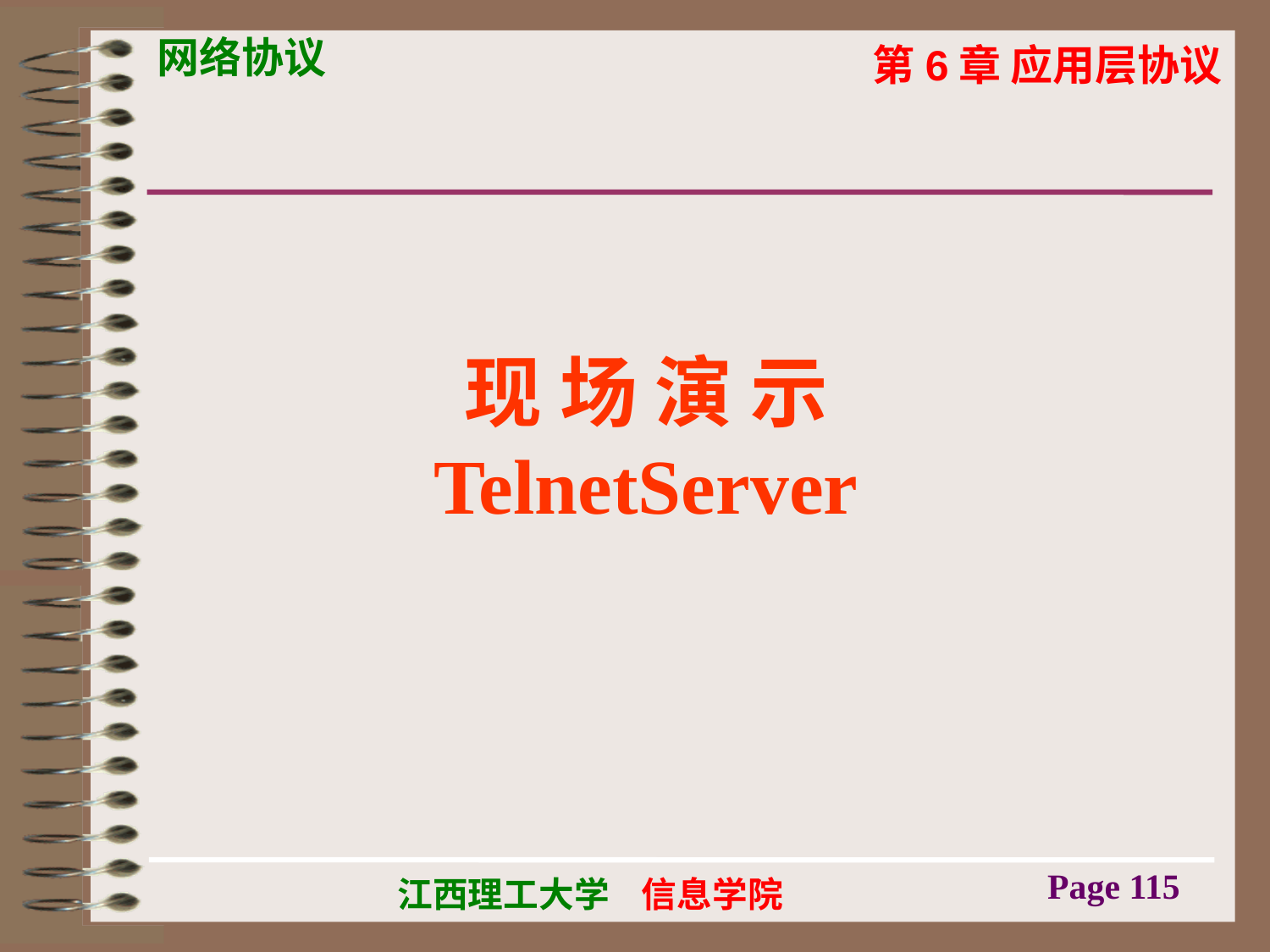

# 现 场 演 示 TelnetServer
Page 115